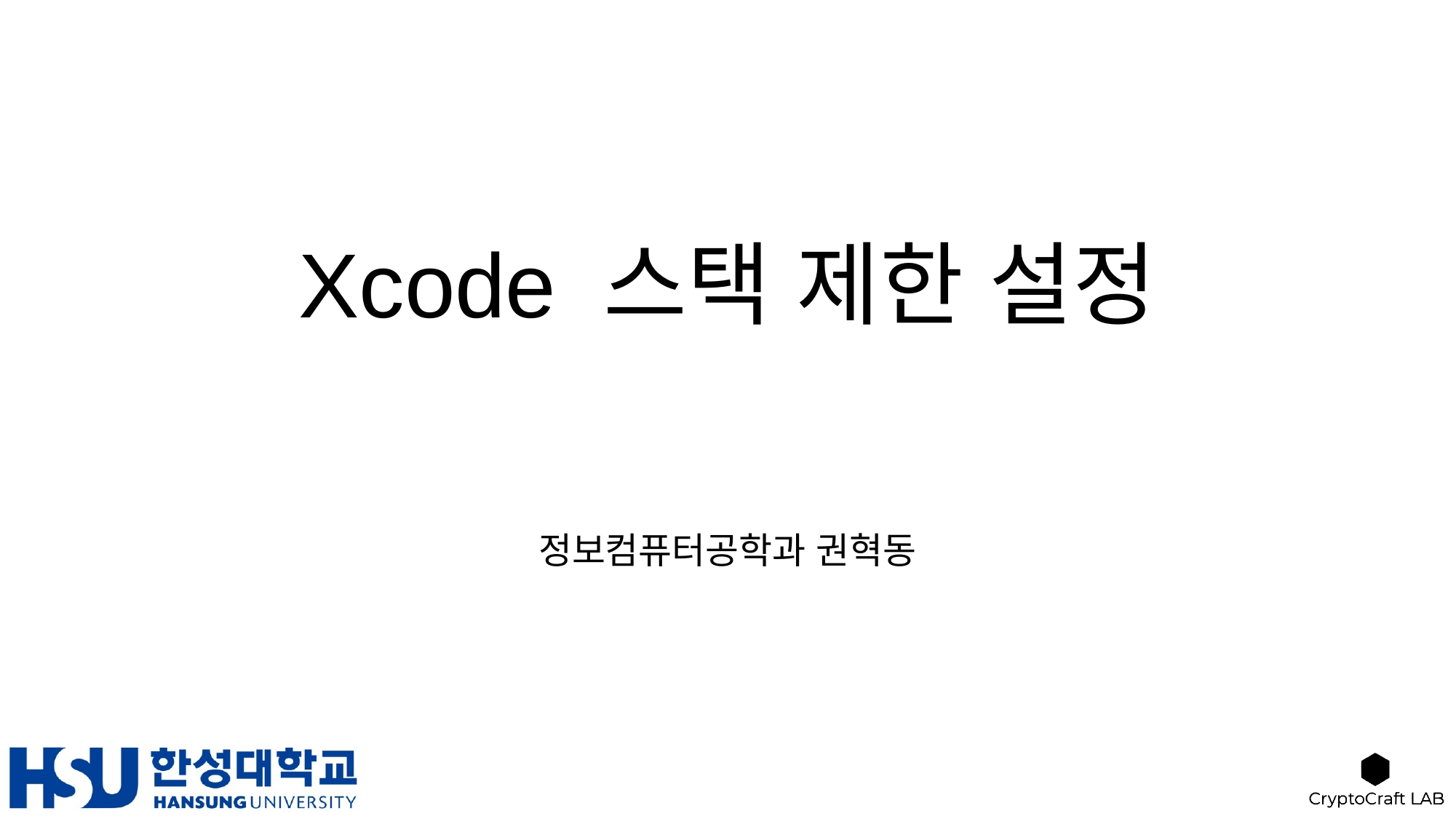

# Xcode 스택 제한 설정
정보컴퓨터공학과 권혁동